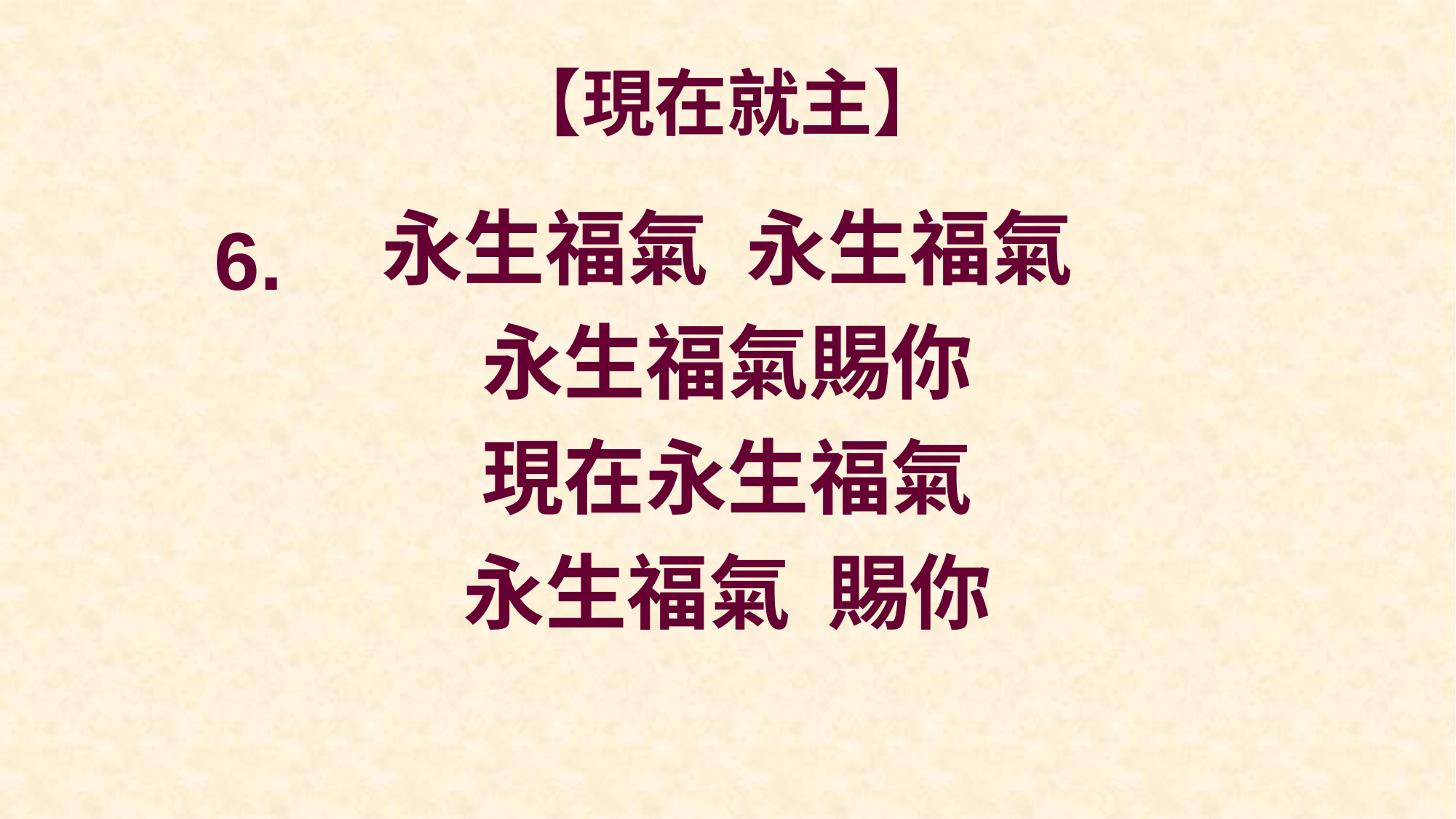

# 【現在就主】
永生福氣  永生福氣
永生福氣賜你
現在永生福氣
永生福氣  賜你
6.